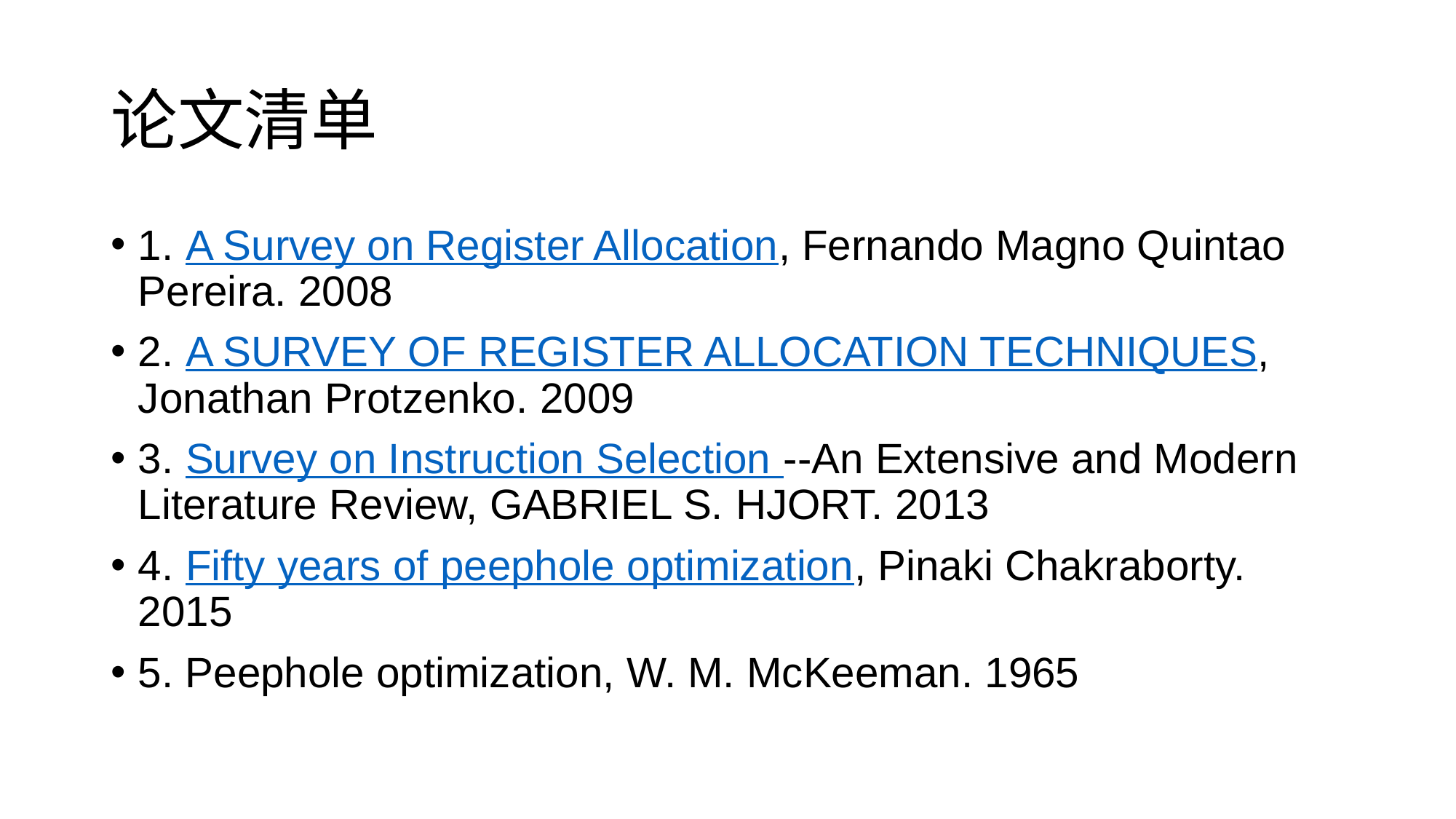

# 论文清单
1. A Survey on Register Allocation, Fernando Magno Quintao Pereira. 2008
2. A SURVEY OF REGISTER ALLOCATION TECHNIQUES, Jonathan Protzenko. 2009
3. Survey on Instruction Selection --An Extensive and Modern Literature Review, GABRIEL S. HJORT. 2013
4. Fifty years of peephole optimization, Pinaki Chakraborty. 2015
5. Peephole optimization, W. M. McKeeman. 1965